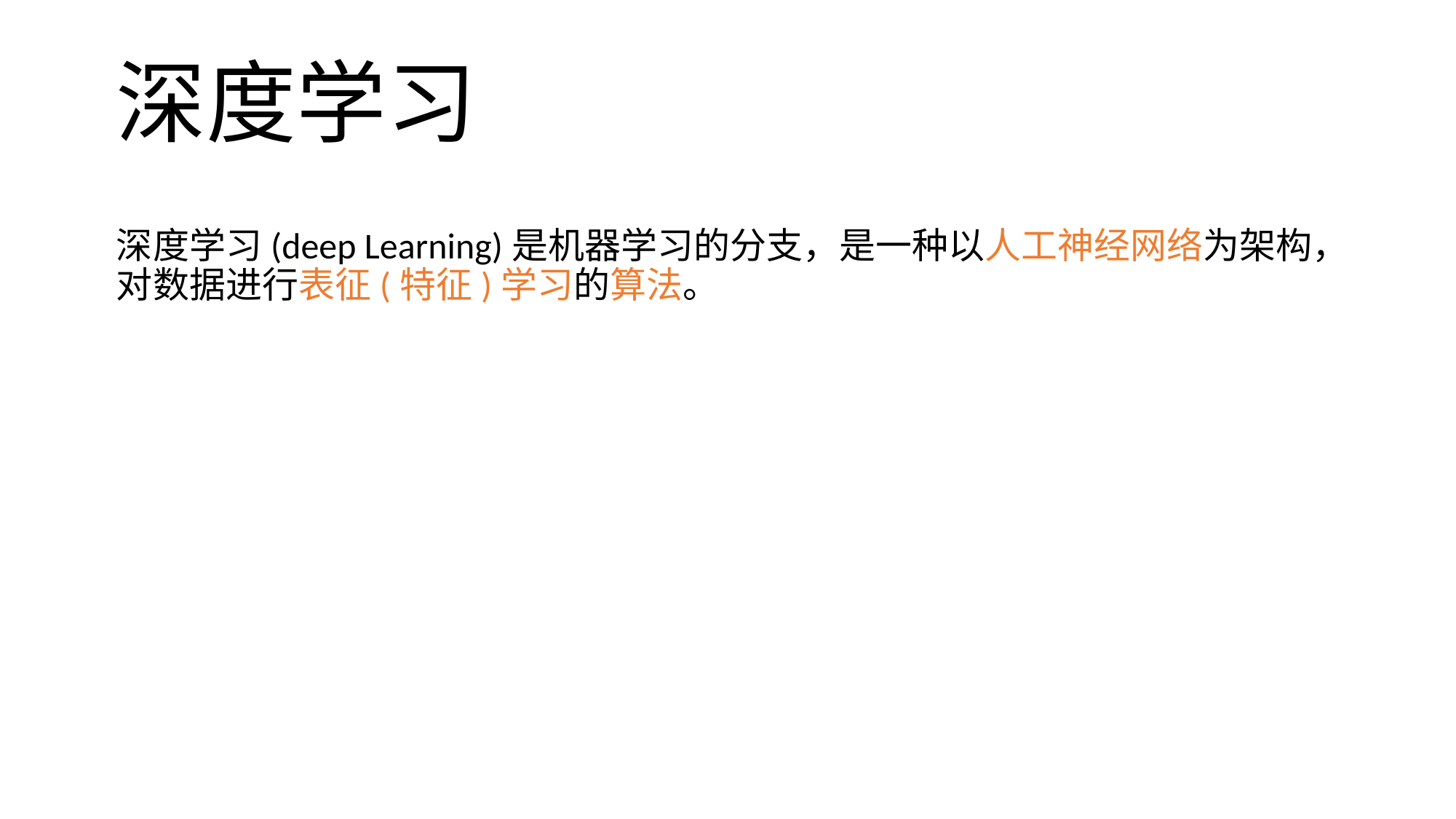

# 深度学习
深度学习(deep Learning)是机器学习的分支，是一种以人工神经网络为架构，对数据进行表征(特征)学习的算法。